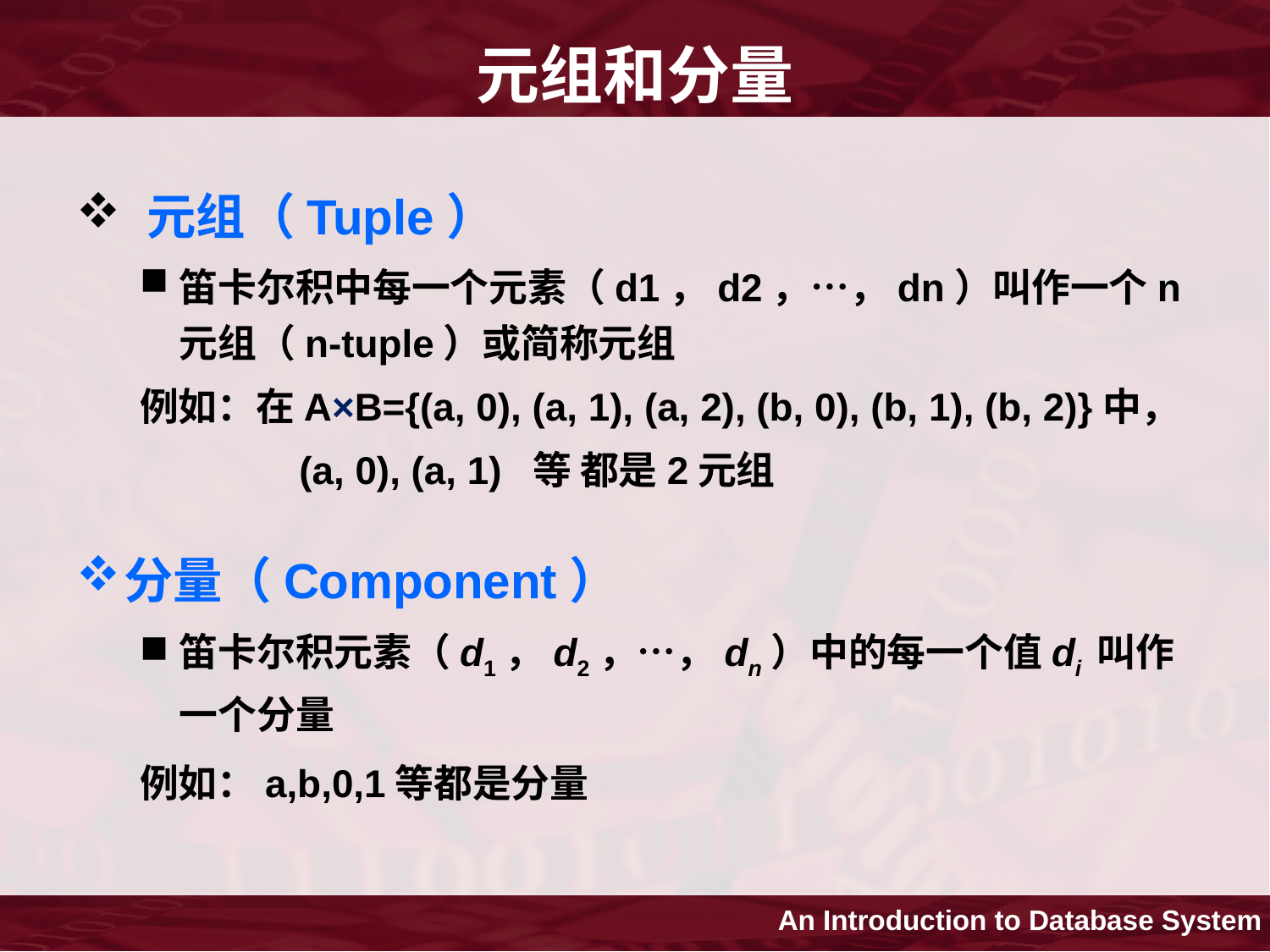

# 元组和分量
 元组（Tuple）
笛卡尔积中每一个元素（d1，d2，…，dn）叫作一个n元组（n-tuple）或简称元组
例如：在A×B={(a, 0), (a, 1), (a, 2), (b, 0), (b, 1), (b, 2)}中，
	   (a, 0), (a, 1)  等 都是2元组

分量（Component）
笛卡尔积元素（d1，d2，…，dn）中的每一个值di 叫作一个分量
例如：a,b,0,1等都是分量